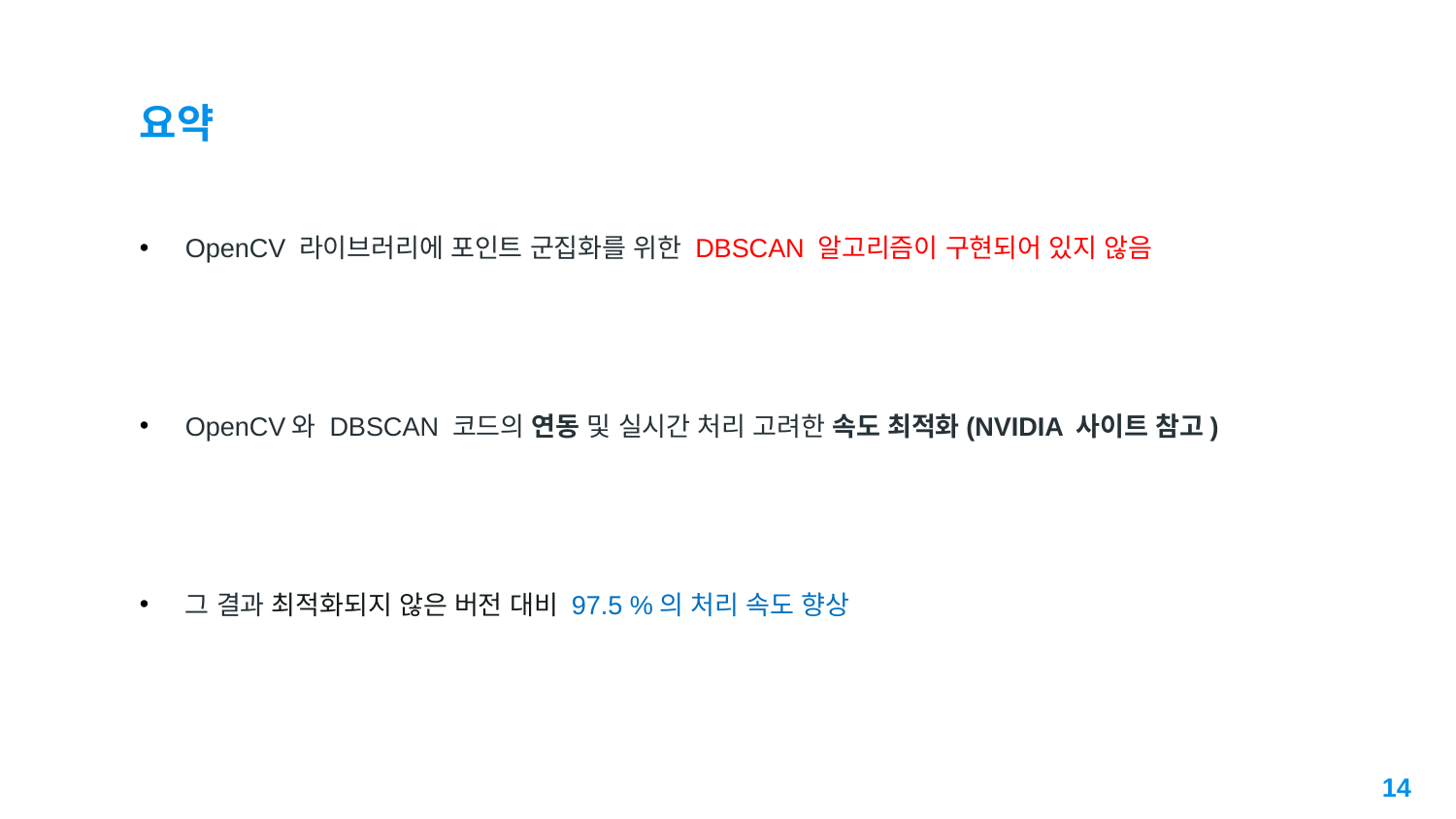

# 요약

OpenCV 라이브러리에 포인트 군집화를 위한 DBSCAN 알고리즘이 구현되어 있지 않음

OpenCV와 DBSCAN 코드의 연동 및 실시간 처리 고려한 속도 최적화(NVIDIA 사이트 참고)

그 결과 최적화되지 않은 버전 대비 97.5 %의 처리 속도 향상

14